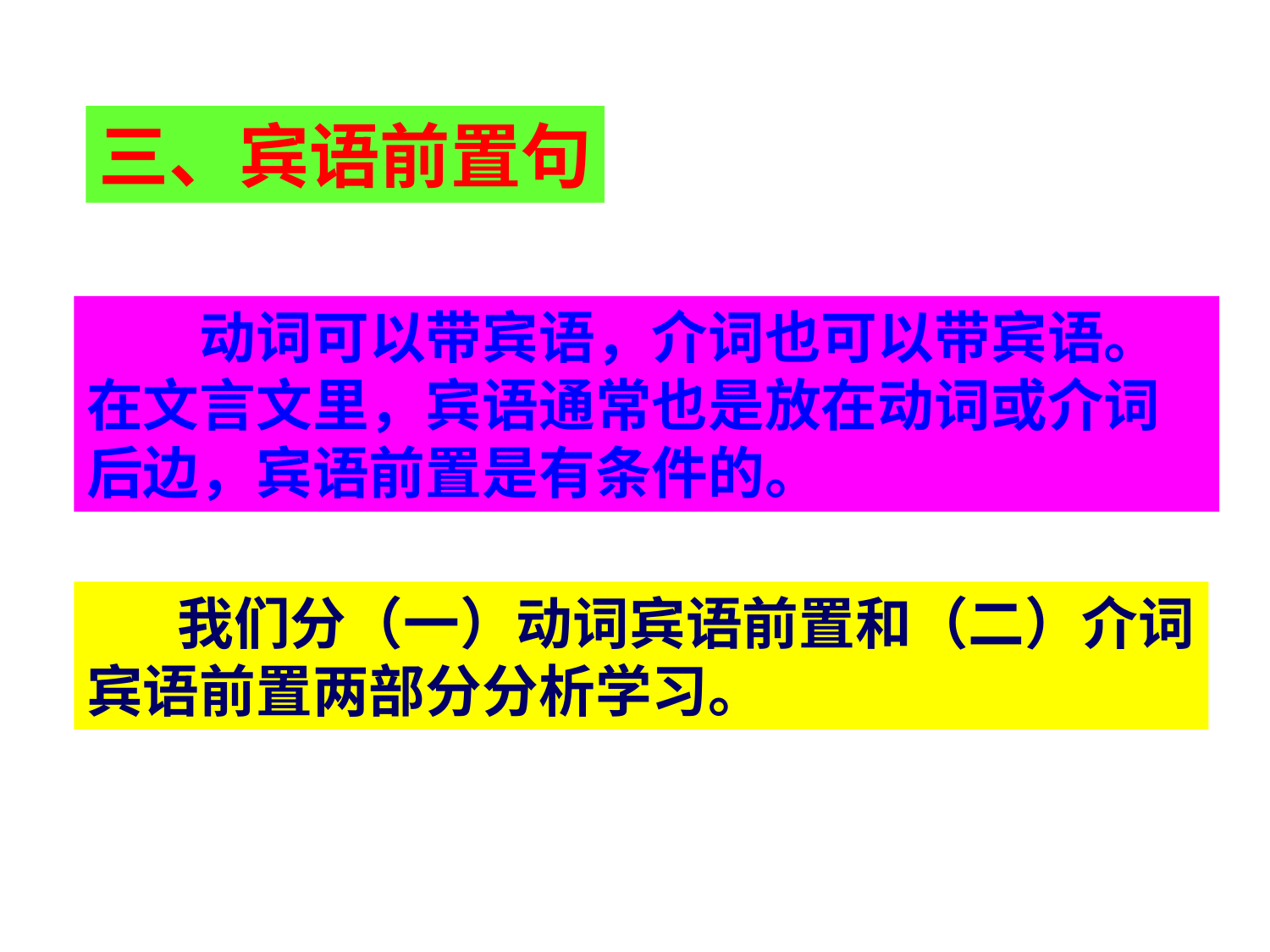

三、宾语前置句
　　动词可以带宾语，介词也可以带宾语。在文言文里，宾语通常也是放在动词或介词后边，宾语前置是有条件的。
      我们分（一）动词宾语前置和（二）介词宾语前置两部分分析学习。